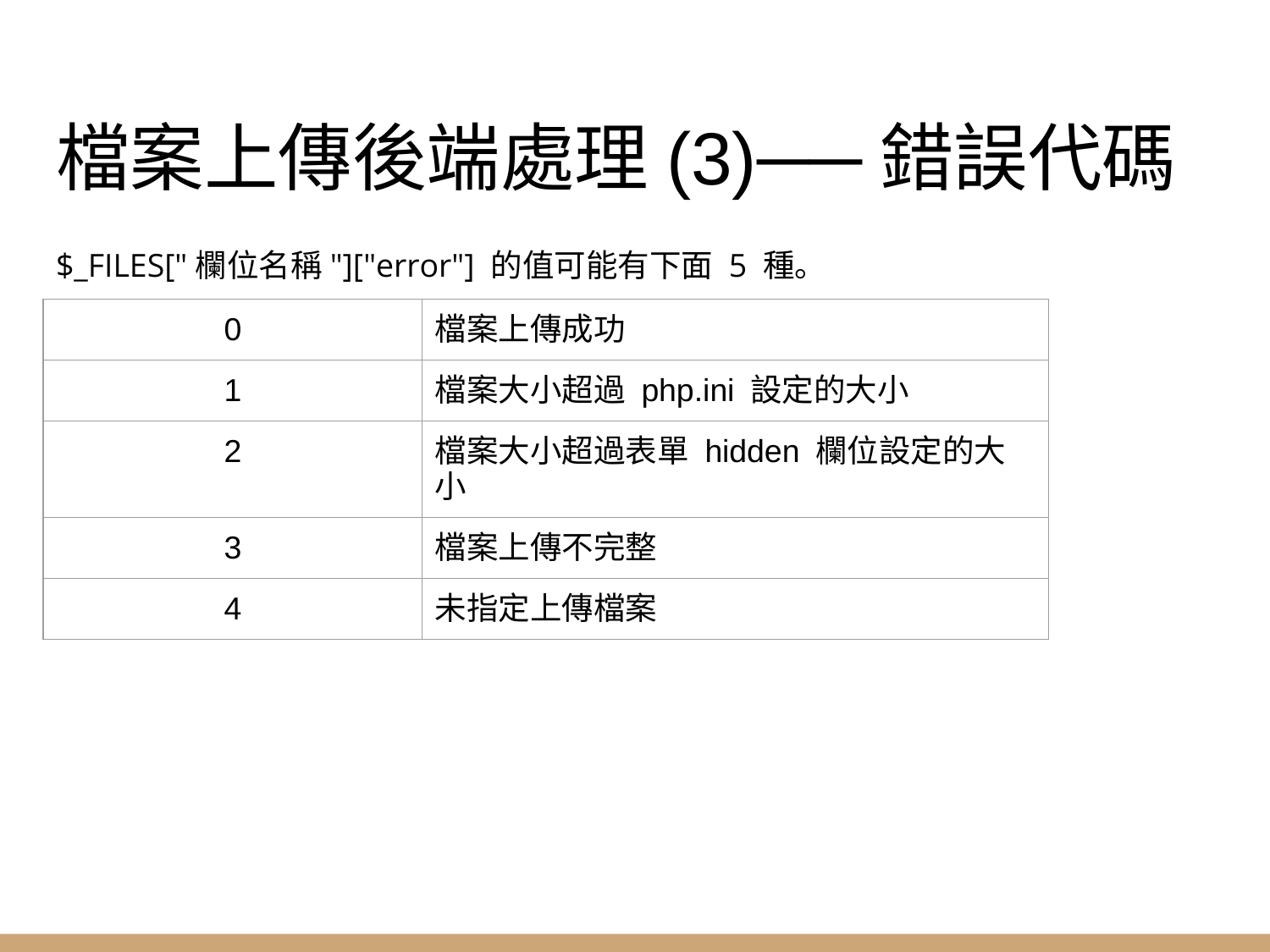

# 檔案上傳後端處理(3)──錯誤代碼
$_FILES["欄位名稱"]["error"] 的值可能有下面 5 種。
| 0 | 檔案上傳成功 |
| --- | --- |
| 1 | 檔案大小超過 php.ini 設定的大小 |
| 2 | 檔案大小超過表單 hidden 欄位設定的大小 |
| 3 | 檔案上傳不完整 |
| 4 | 未指定上傳檔案 |